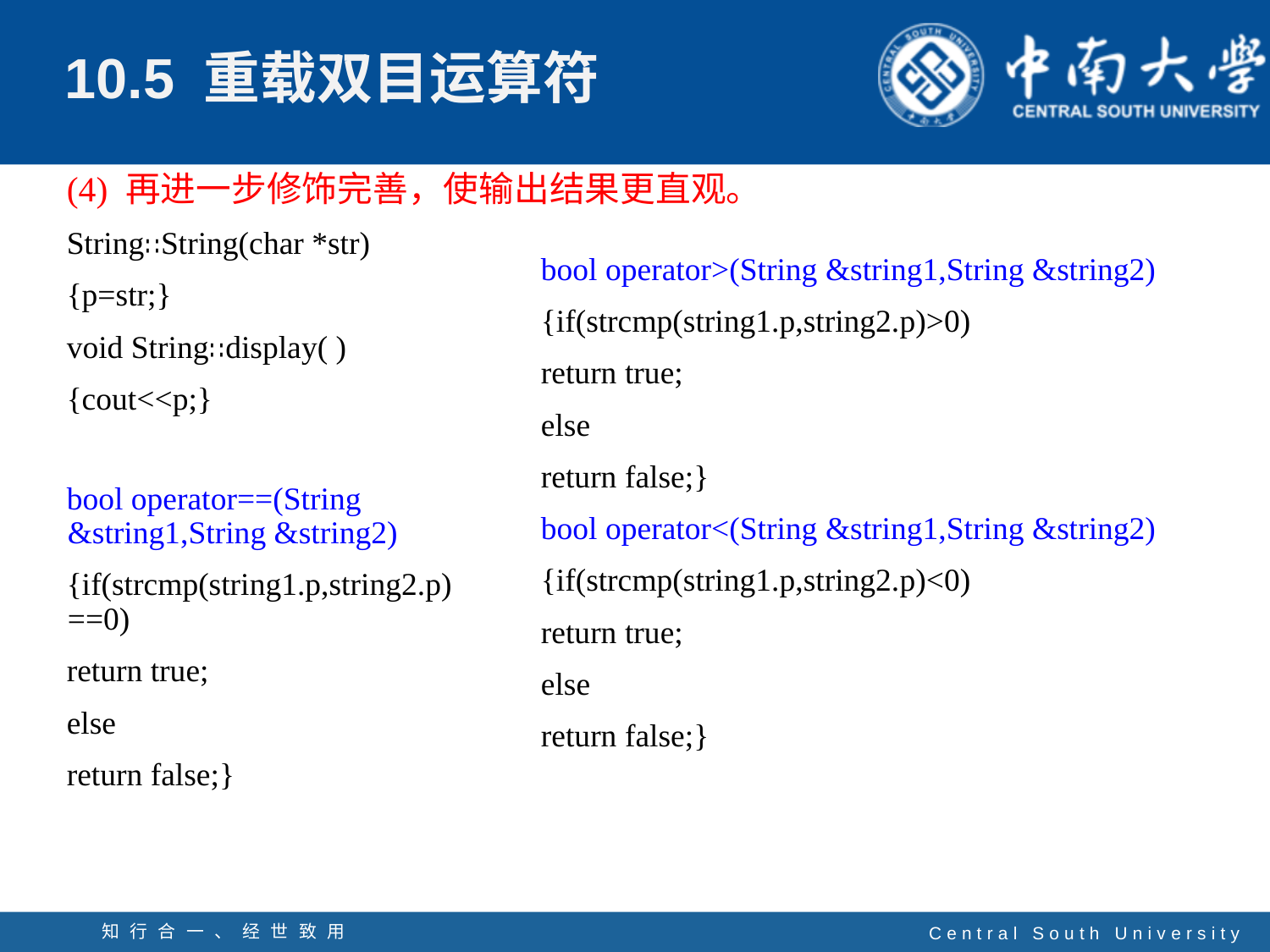

(4) 再进一步修饰完善，使输出结果更直观。
String∷String(char *str)
{p=str;}
void String∷display( )
{cout<<p;}

bool operator>(String &string1,String &string2)
{if(strcmp(string1.p,string2.p)>0)
return true;
else
return false;}
bool operator<(String &string1,String &string2)
{if(strcmp(string1.p,string2.p)<0)
return true;
else
return false;}
bool operator==(String &string1,String &string2)
{if(strcmp(string1.p,string2.p)==0)
return true;
else
return false;}

知行合一、经世致用
自强不息 厚德载物
Central South University